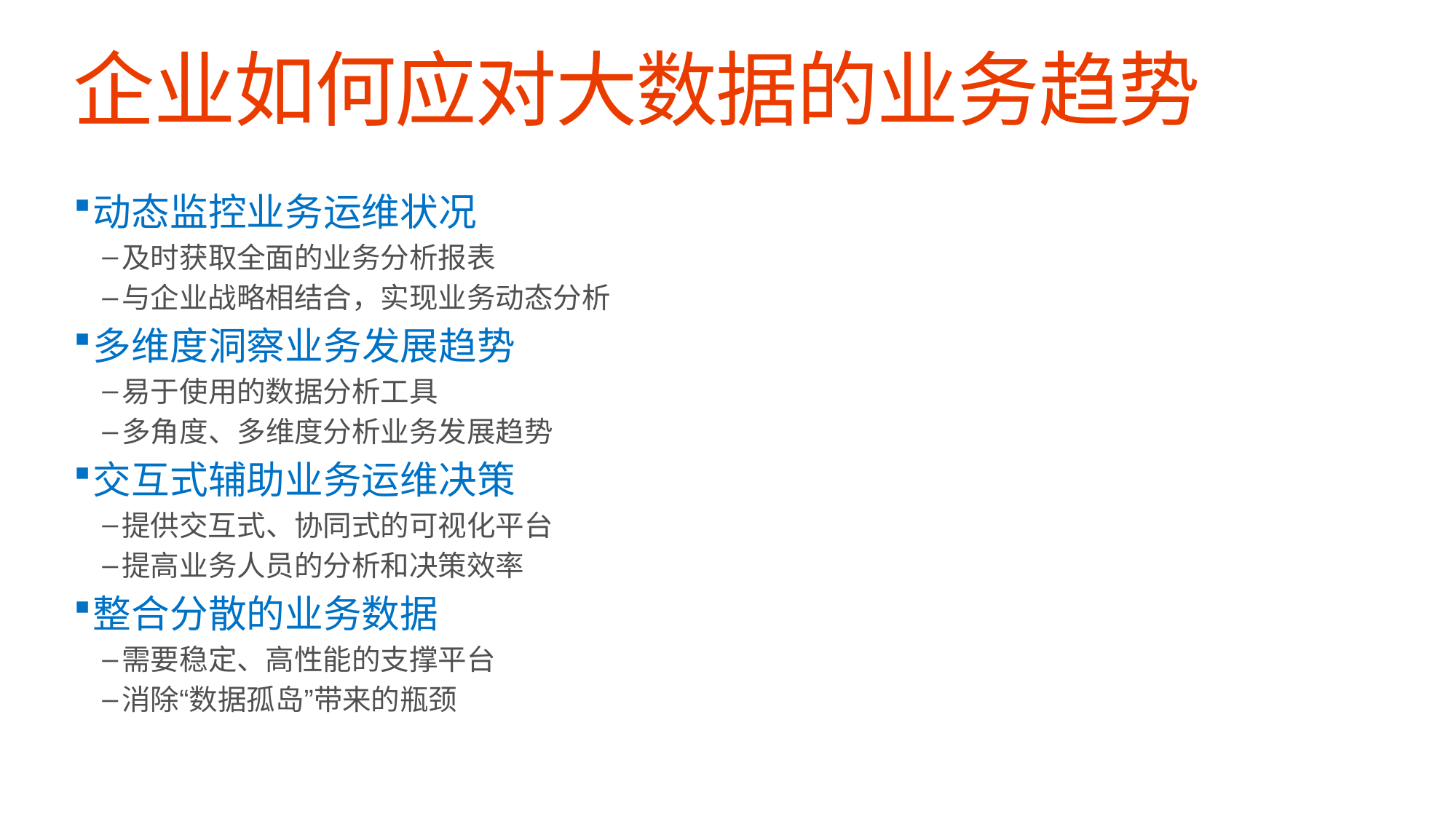

# 企业如何应对大数据的业务趋势
动态监控业务运维状况
及时获取全面的业务分析报表
与企业战略相结合，实现业务动态分析
多维度洞察业务发展趋势
易于使用的数据分析工具
多角度、多维度分析业务发展趋势
交互式辅助业务运维决策
提供交互式、协同式的可视化平台
提高业务人员的分析和决策效率
整合分散的业务数据
需要稳定、高性能的支撑平台
消除“数据孤岛”带来的瓶颈